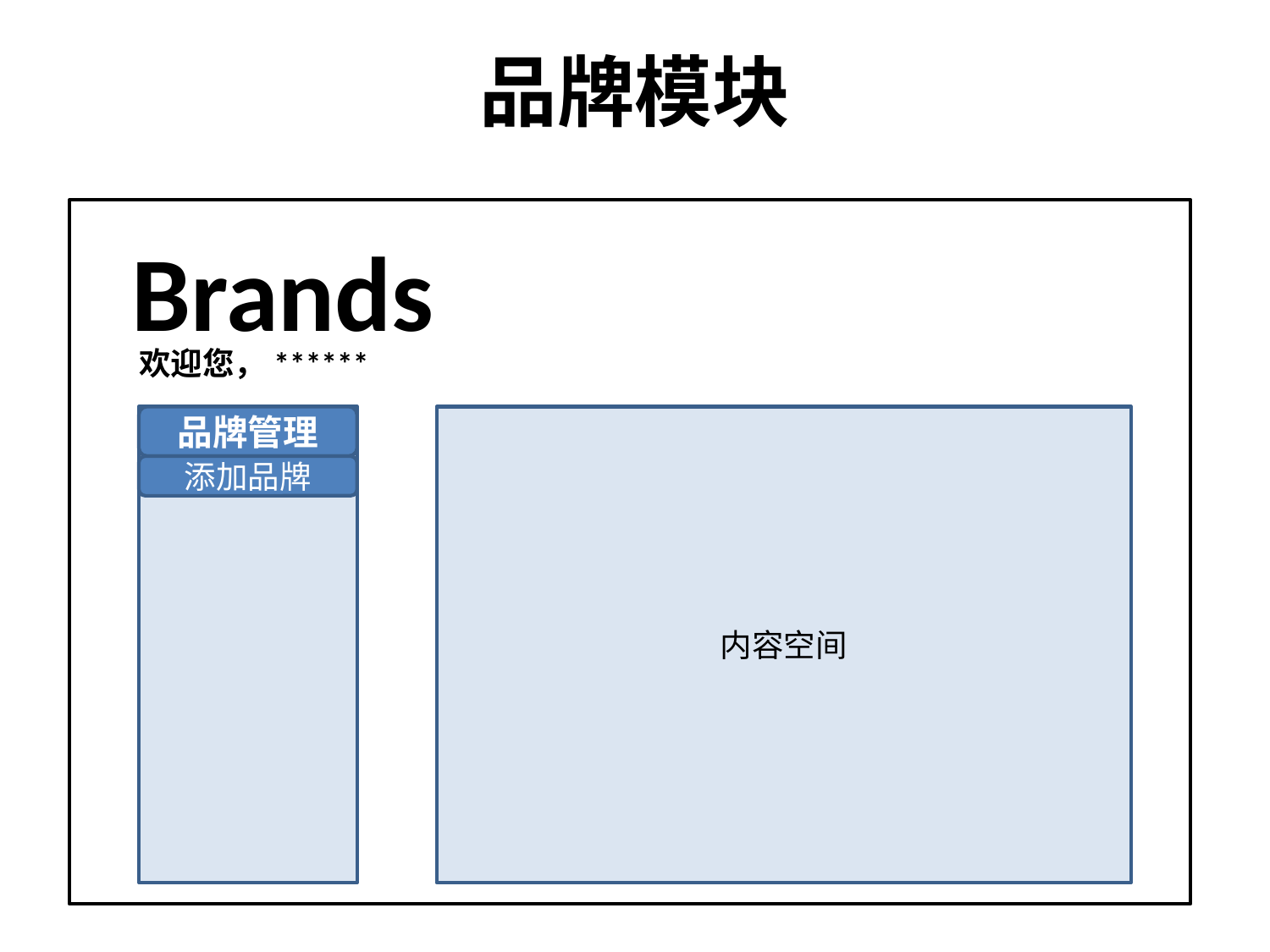

# 品牌模块

Brands
欢迎您，******

品牌管理
内容空间
添加品牌